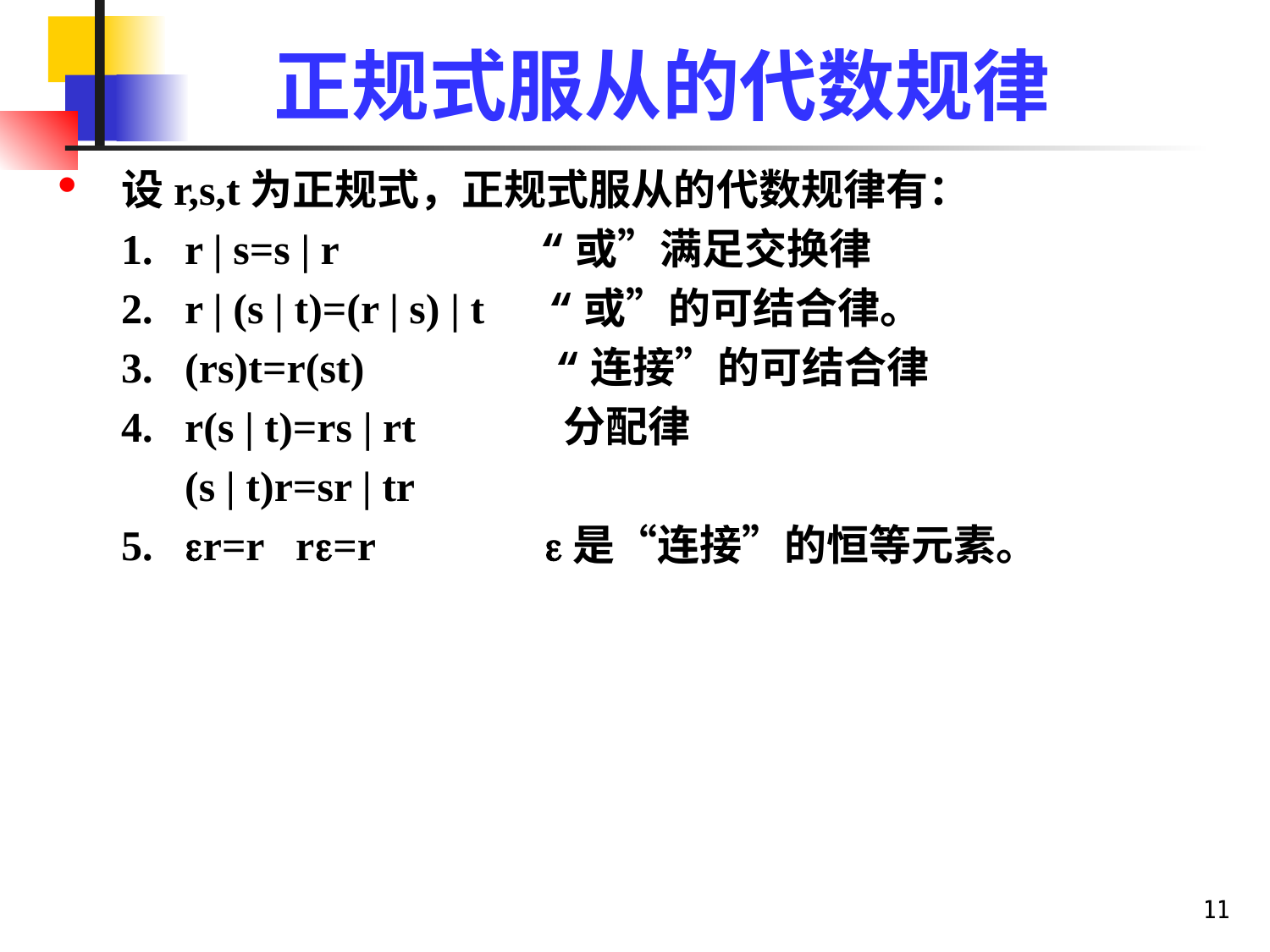

# 正规式服从的代数规律
设r,s,t为正规式，正规式服从的代数规律有：
1.   r | s=s | r                   “或”满足交换律
2.   r | (s | t)=(r | s) | t      “或”的可结合律。
3.   (rs)t=r(st)                  “连接”的可结合律
4.   r(s | t)=rs | rt             分配律
      (s | t)r=sr | tr
5.   εr=r   rε=r                ε是“连接”的恒等元素。
11